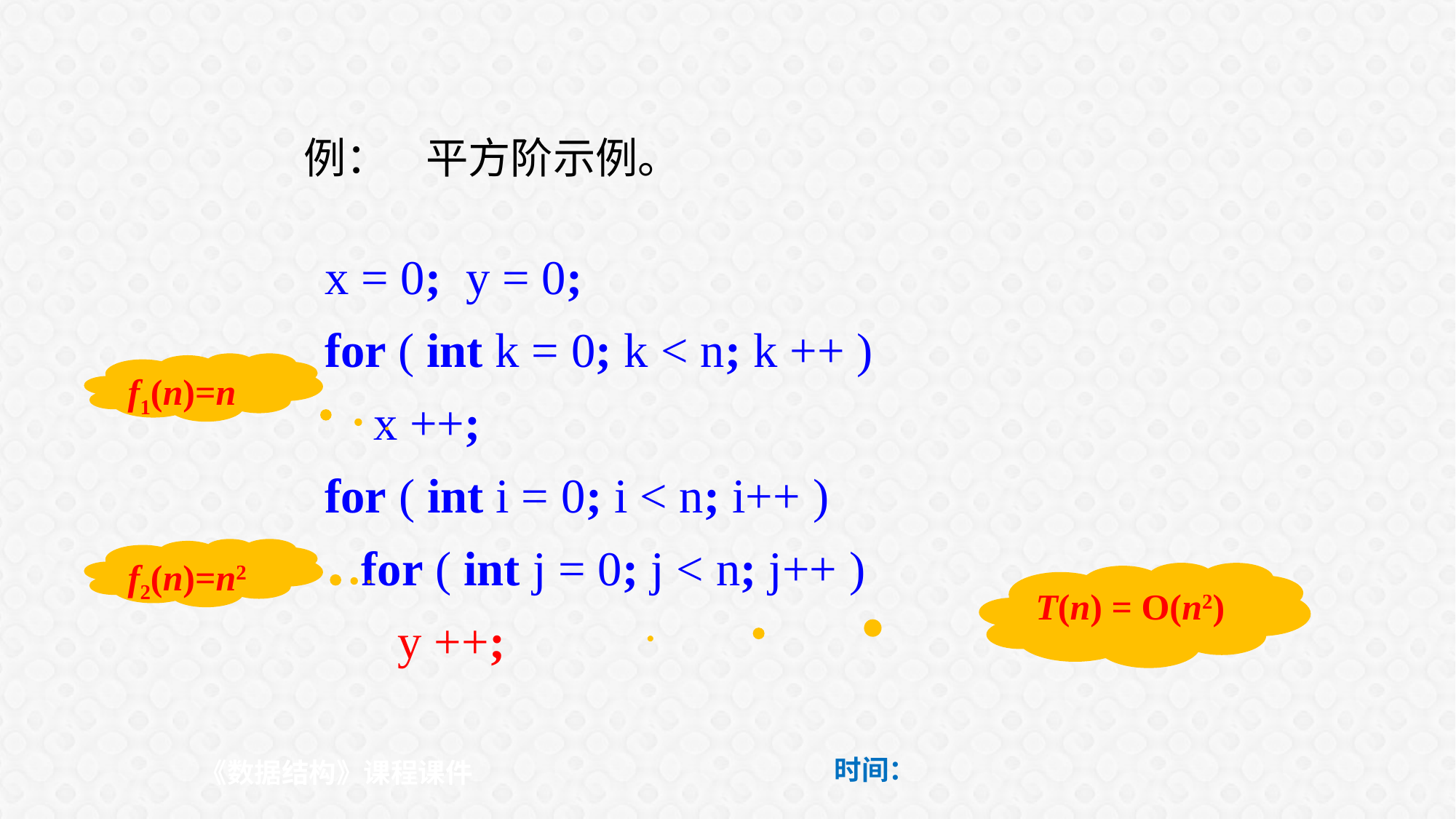

例：    平方阶示例。
x = 0;  y = 0;
for ( int k = 0; k < n; k ++ )
    x ++;
for ( int i = 0; i < n; i++ )
   for ( int j = 0; j < n; j++ )
      y ++;

f1(n)=n
f2(n)=n2
T(n) = O(n2)
时间：
《数据结构》课程课件